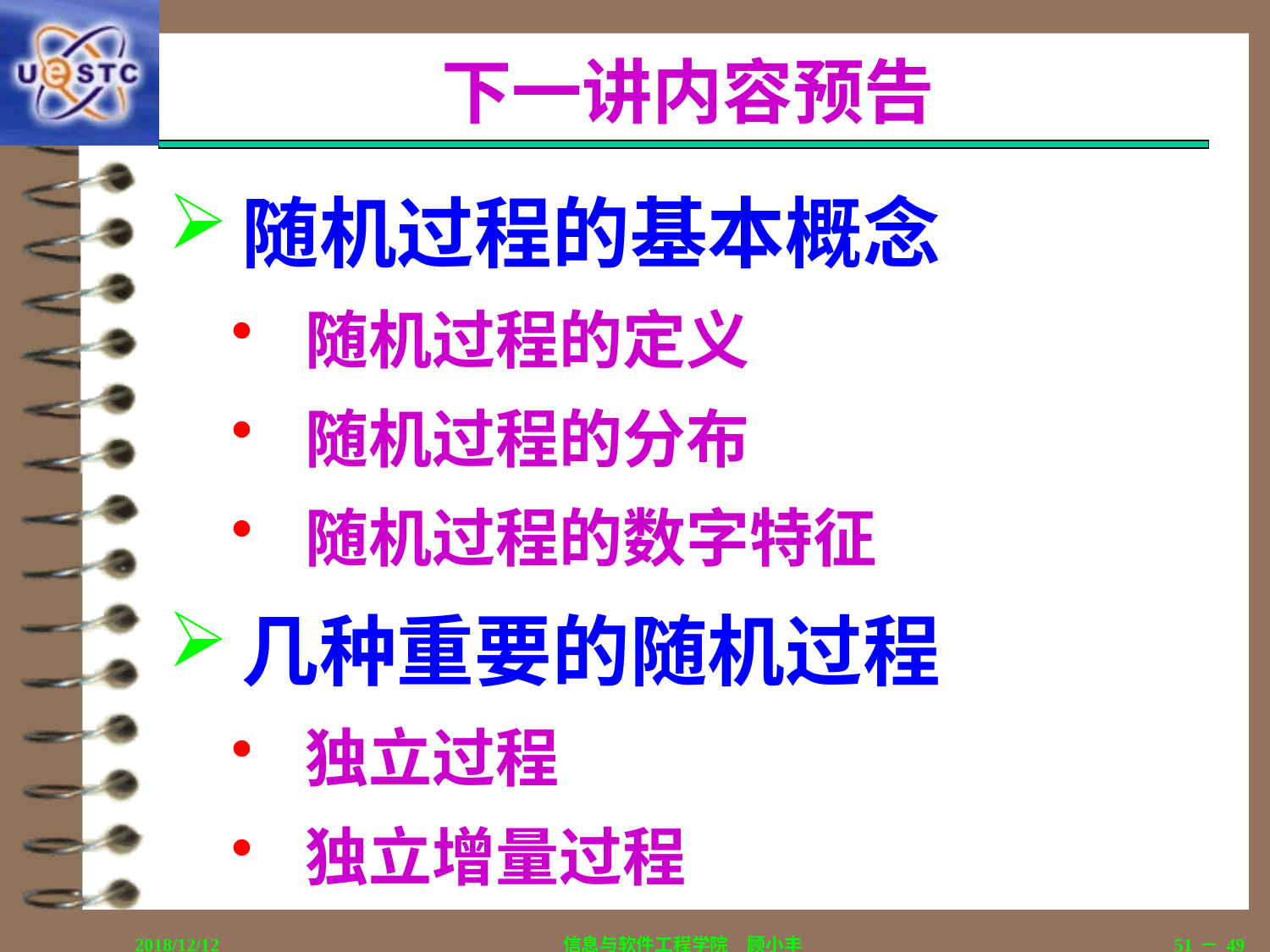

# 下一讲内容预告
随机过程的基本概念
随机过程的定义
随机过程的分布
随机过程的数字特征
几种重要的随机过程
独立过程
独立增量过程
2018/12/12
信息与软件工程学院　顾小丰
51－49